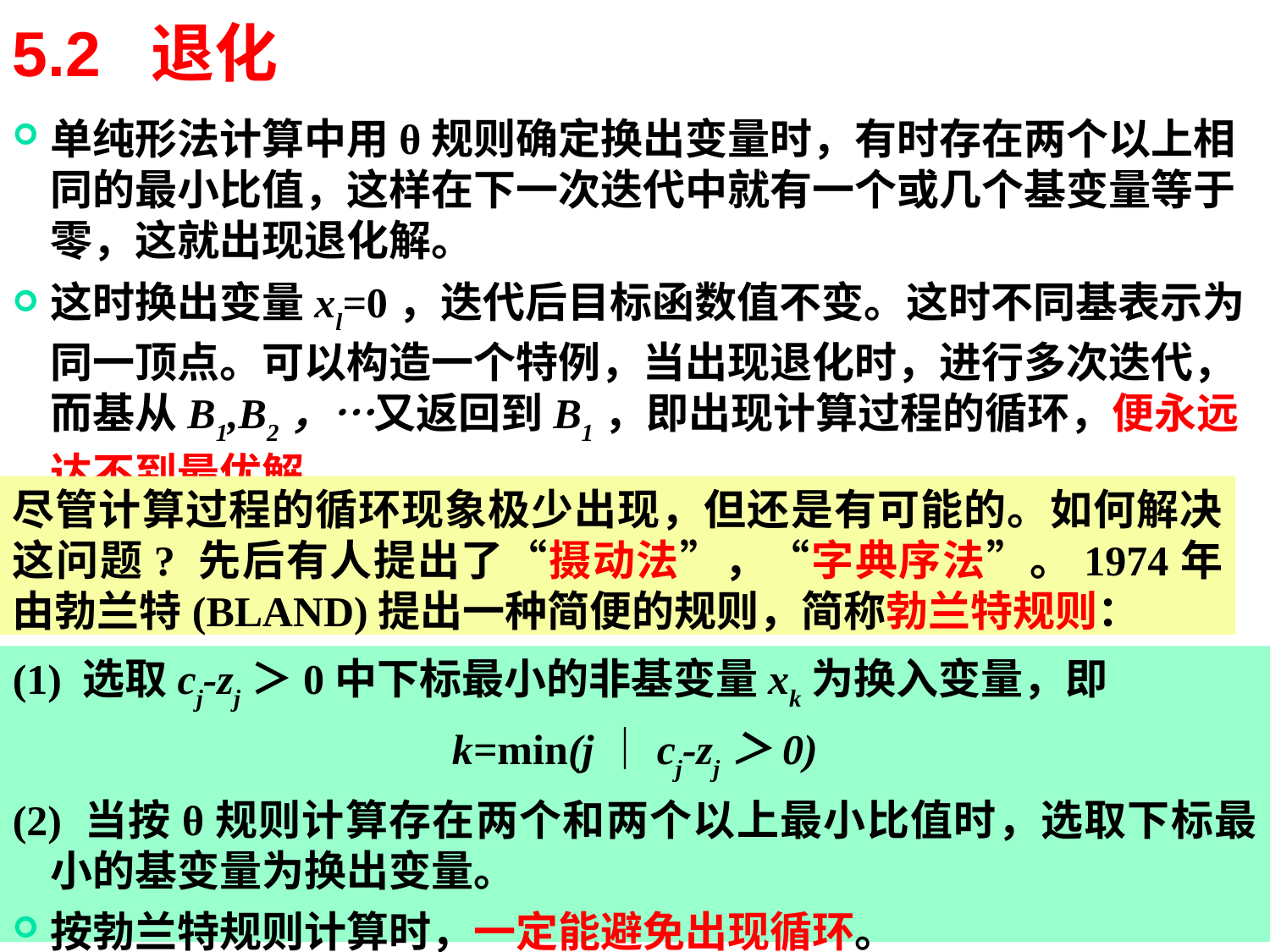

5.2  退化
单纯形法计算中用θ规则确定换出变量时，有时存在两个以上相同的最小比值，这样在下一次迭代中就有一个或几个基变量等于零，这就出现退化解。
这时换出变量xl=0，迭代后目标函数值不变。这时不同基表示为同一顶点。可以构造一个特例，当出现退化时，进行多次迭代，而基从B1,B2，…又返回到B1，即出现计算过程的循环，便永远达不到最优解。
尽管计算过程的循环现象极少出现，但还是有可能的。如何解决这问题? 先后有人提出了“摄动法”，“字典序法”。1974年由勃兰特(BLAND)提出一种简便的规则，简称勃兰特规则：
(1) 选取cj-zj＞0中下标最小的非基变量xk为换入变量，即
k=min(j｜cj-zj＞0)
(2) 当按θ规则计算存在两个和两个以上最小比值时，选取下标最小的基变量为换出变量。
按勃兰特规则计算时，一定能避免出现循环。